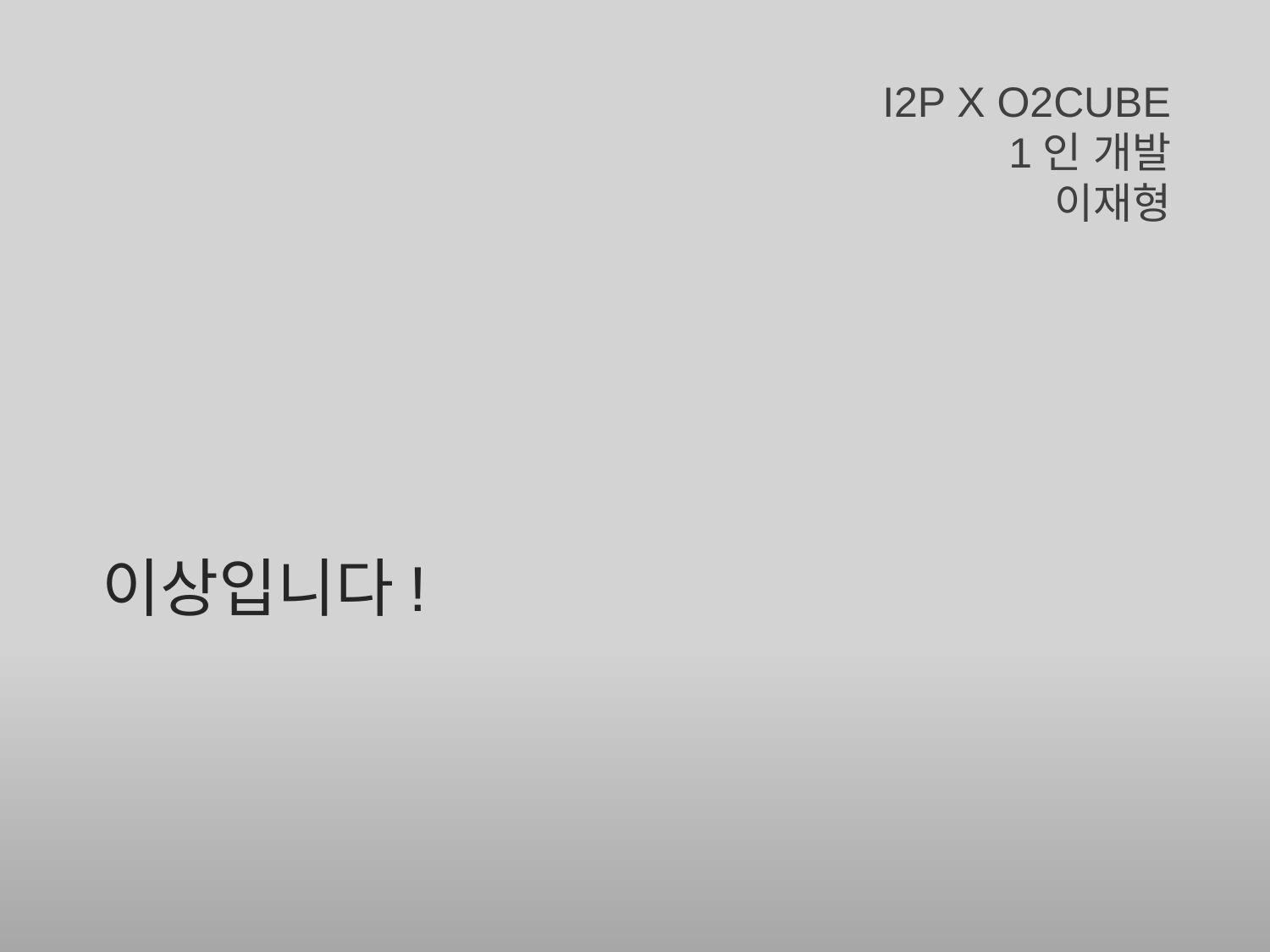

I2P X O2CUBE
1인 개발
이재형
# 이상입니다!